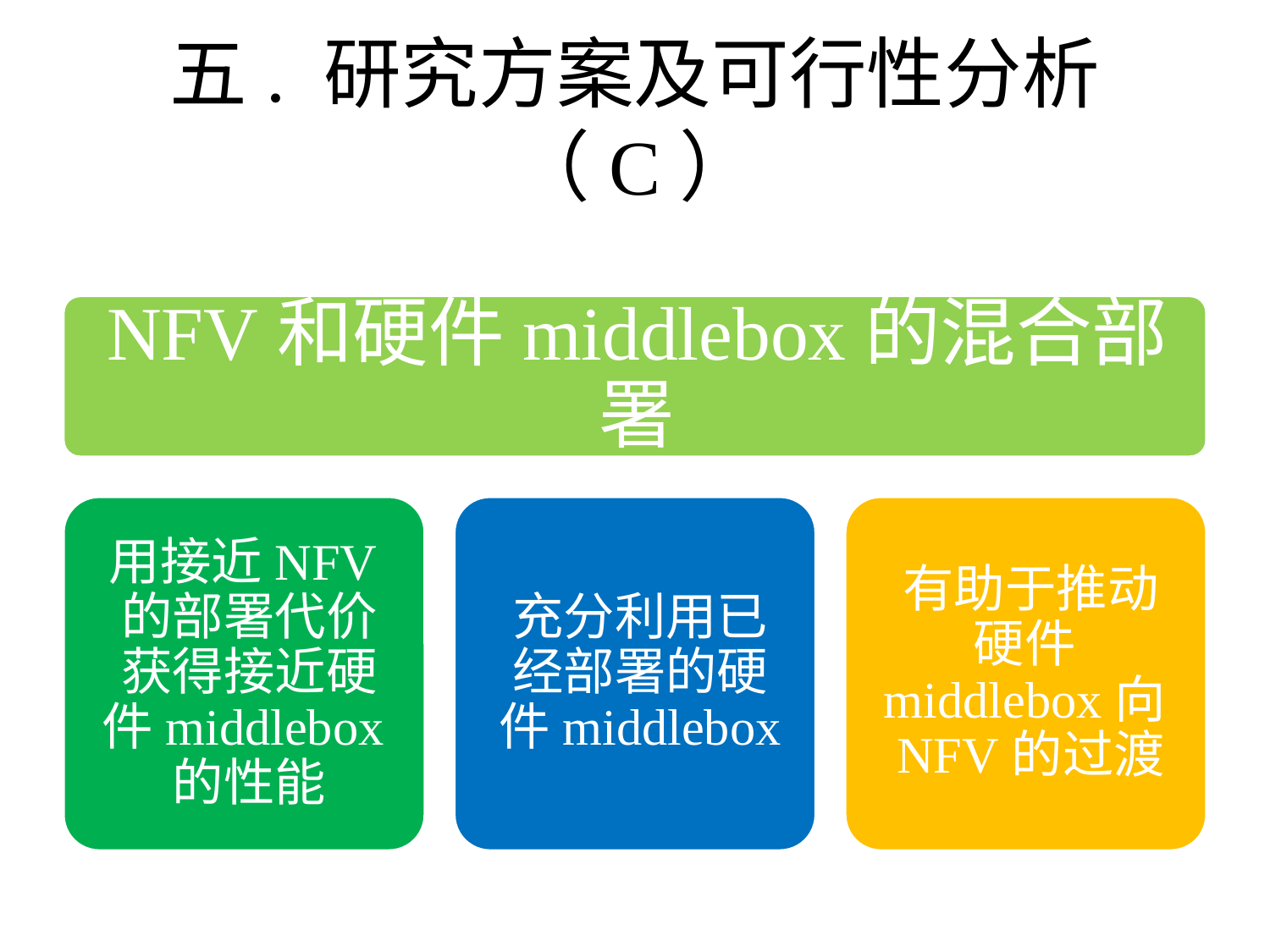

# 五. 研究方案及可行性分析（C）
NFV和硬件middlebox的混合部署
用接近NFV的部署代价获得接近硬件middlebox的性能
充分利用已经部署的硬件middlebox
有助于推动硬件middlebox向NFV的过渡